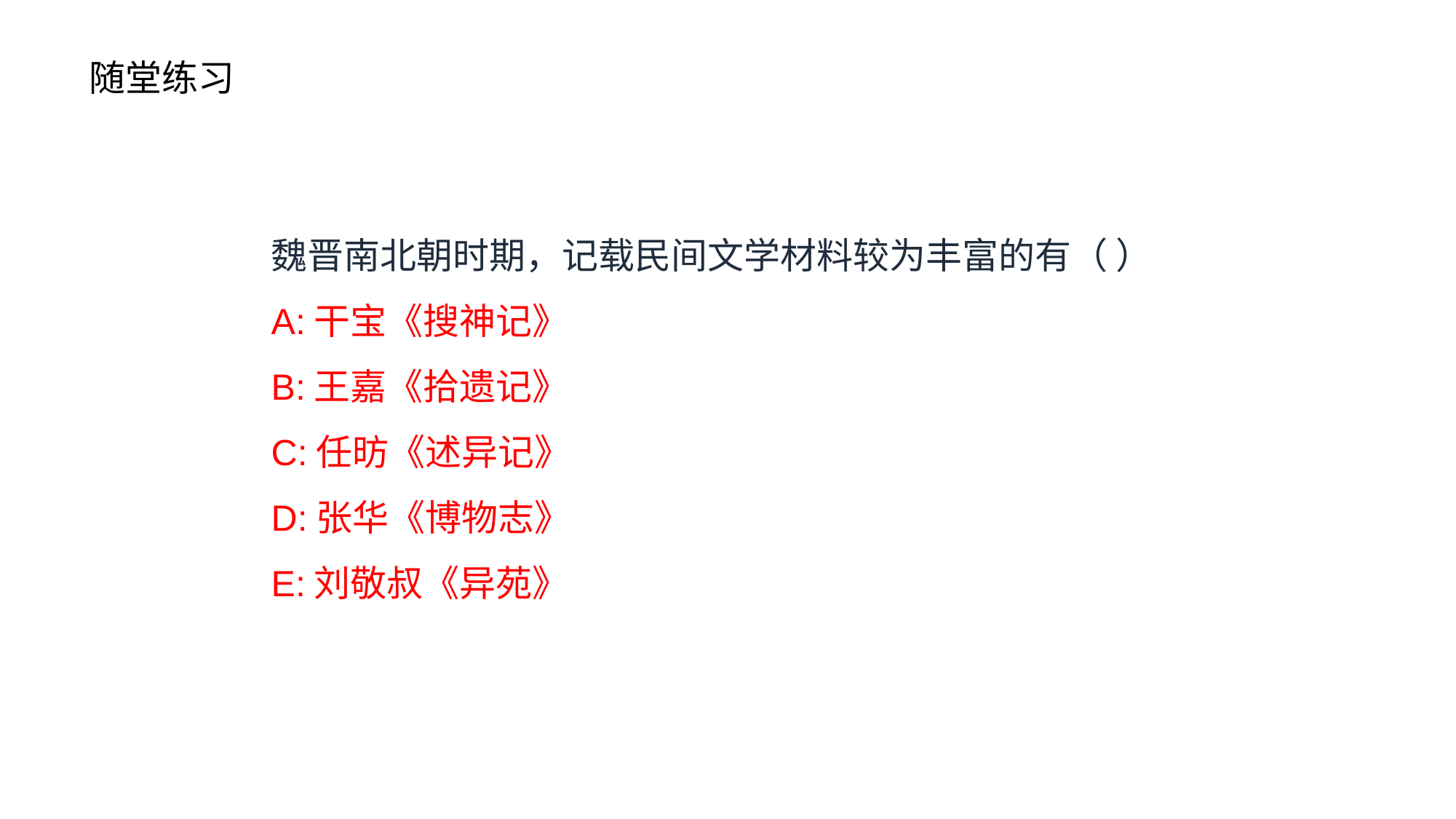

随堂练习
魏晋南北朝时期，记载民间文学材料较为丰富的有（ ）
A:干宝《搜神记》
B:王嘉《拾遗记》
C:任昉《述异记》
D:张华《博物志》
E:刘敬叔《异苑》